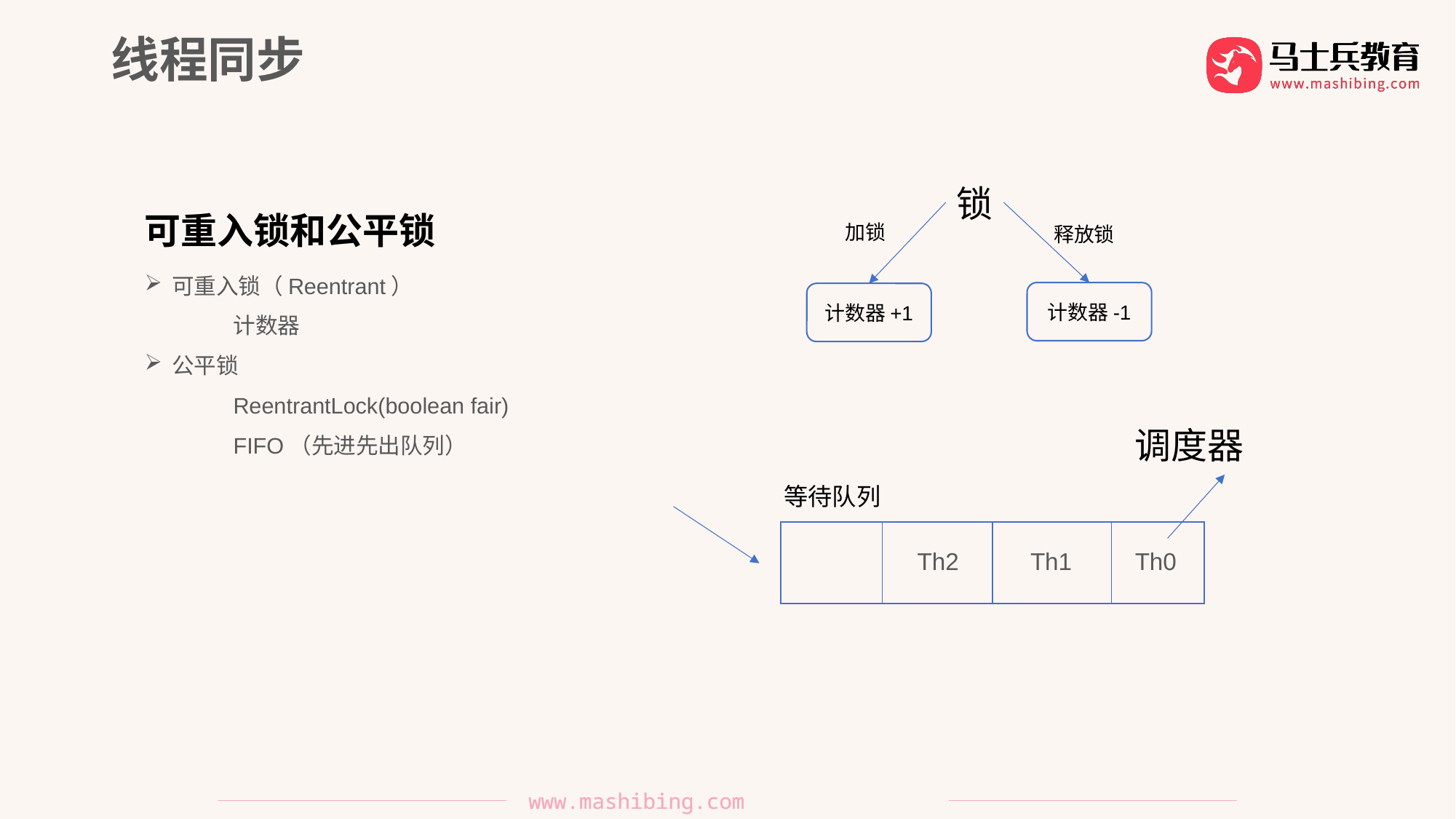

线程同步
锁
可重入锁和公平锁
释放锁
加锁
可重入锁（Reentrant）
计数器
公平锁
ReentrantLock(boolean fair)
FIFO（先进先出队列）
计数器-1
计数器+1
调度器
等待队列

Th2
Th1
Th0